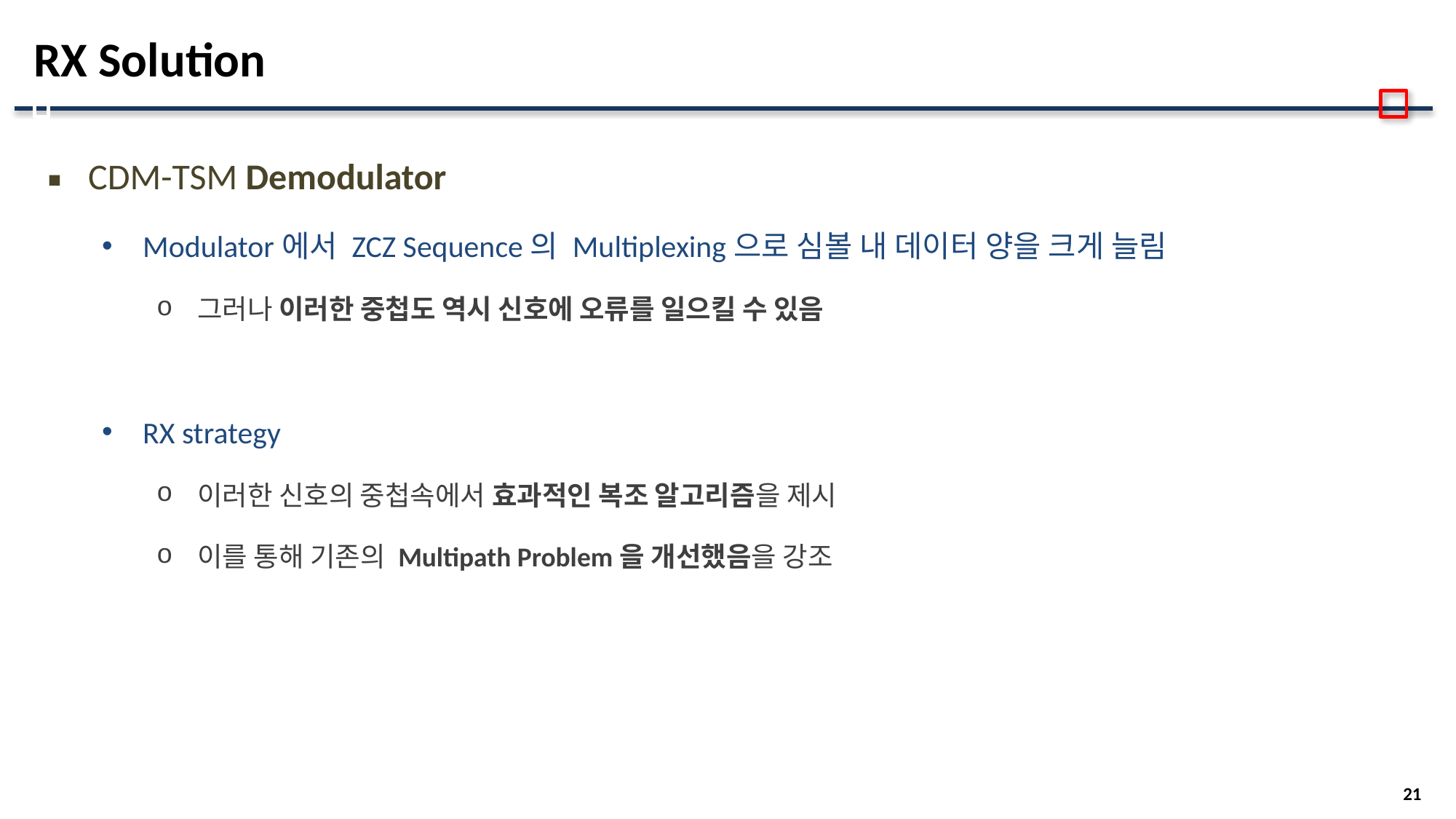

# RX Solution
CDM-TSM Demodulator
Modulator에서 ZCZ Sequence의 Multiplexing으로 심볼 내 데이터 양을 크게 늘림
그러나 이러한 중첩도 역시 신호에 오류를 일으킬 수 있음

RX strategy
이러한 신호의 중첩속에서 효과적인 복조 알고리즘을 제시
이를 통해 기존의 Multipath Problem을 개선했음을 강조
21